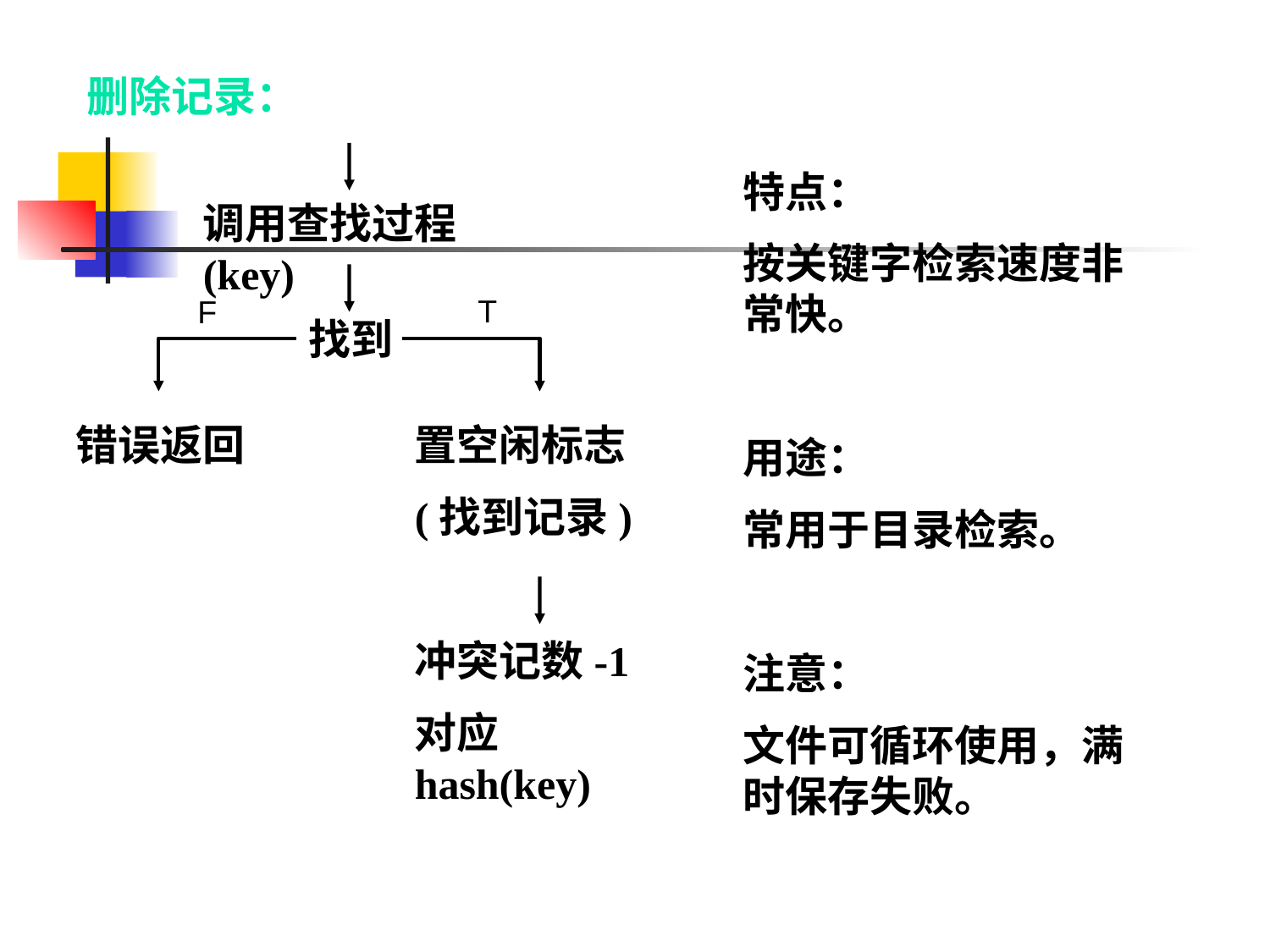

删除记录：

特点：
按关键字检索速度非常快。

用途：
常用于目录检索。

注意：
文件可循环使用，满时保存失败。
调用查找过程(key)

T
F
找到

错误返回
置空闲标志
(找到记录)

冲突记数-1
对应hash(key)